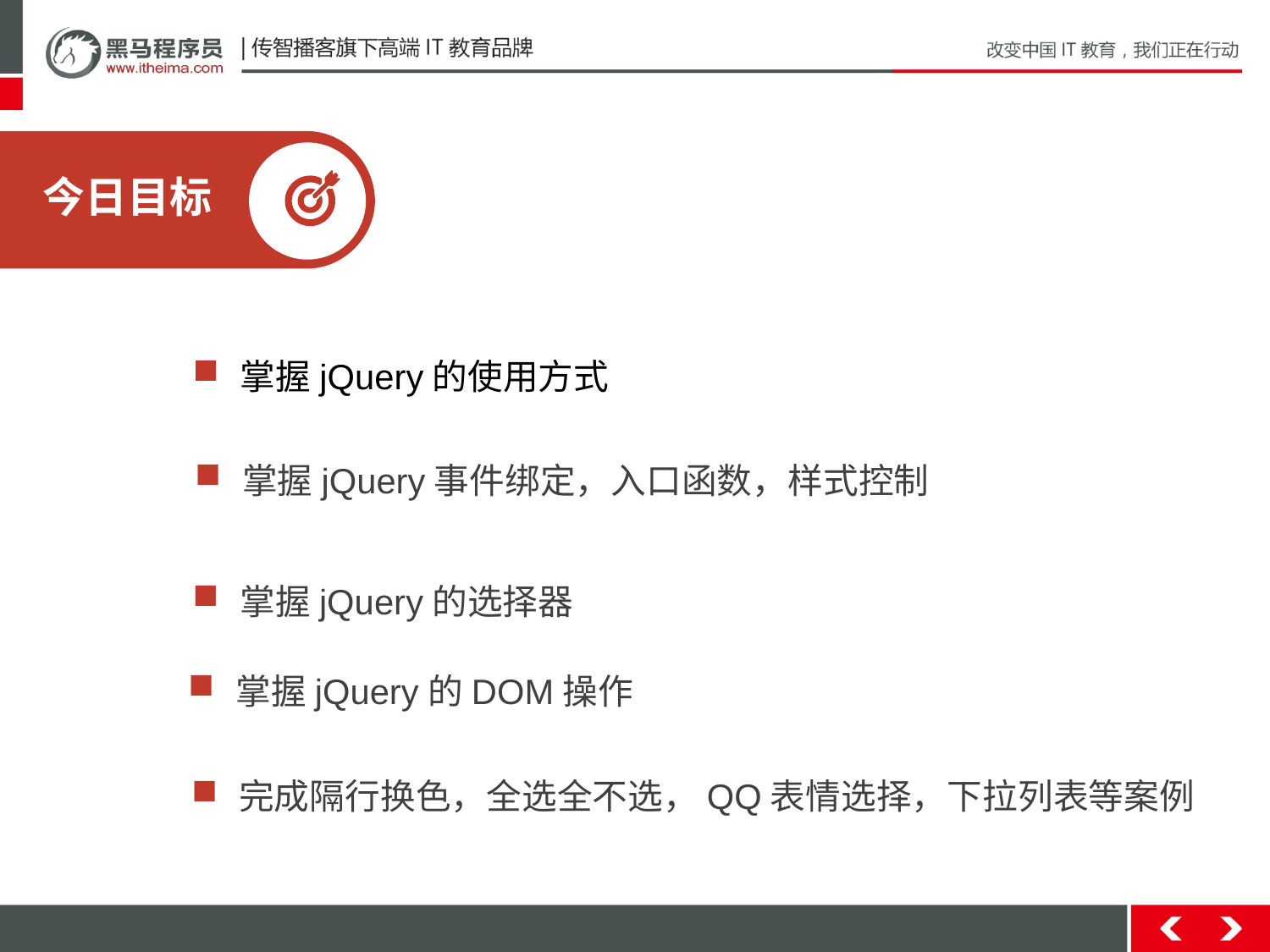

今日目标

掌握jQuery的使用方式
掌握jQuery事件绑定，入口函数，样式控制
掌握jQuery的选择器
掌握jQuery的DOM操作
完成隔行换色，全选全不选，QQ表情选择，下拉列表等案例